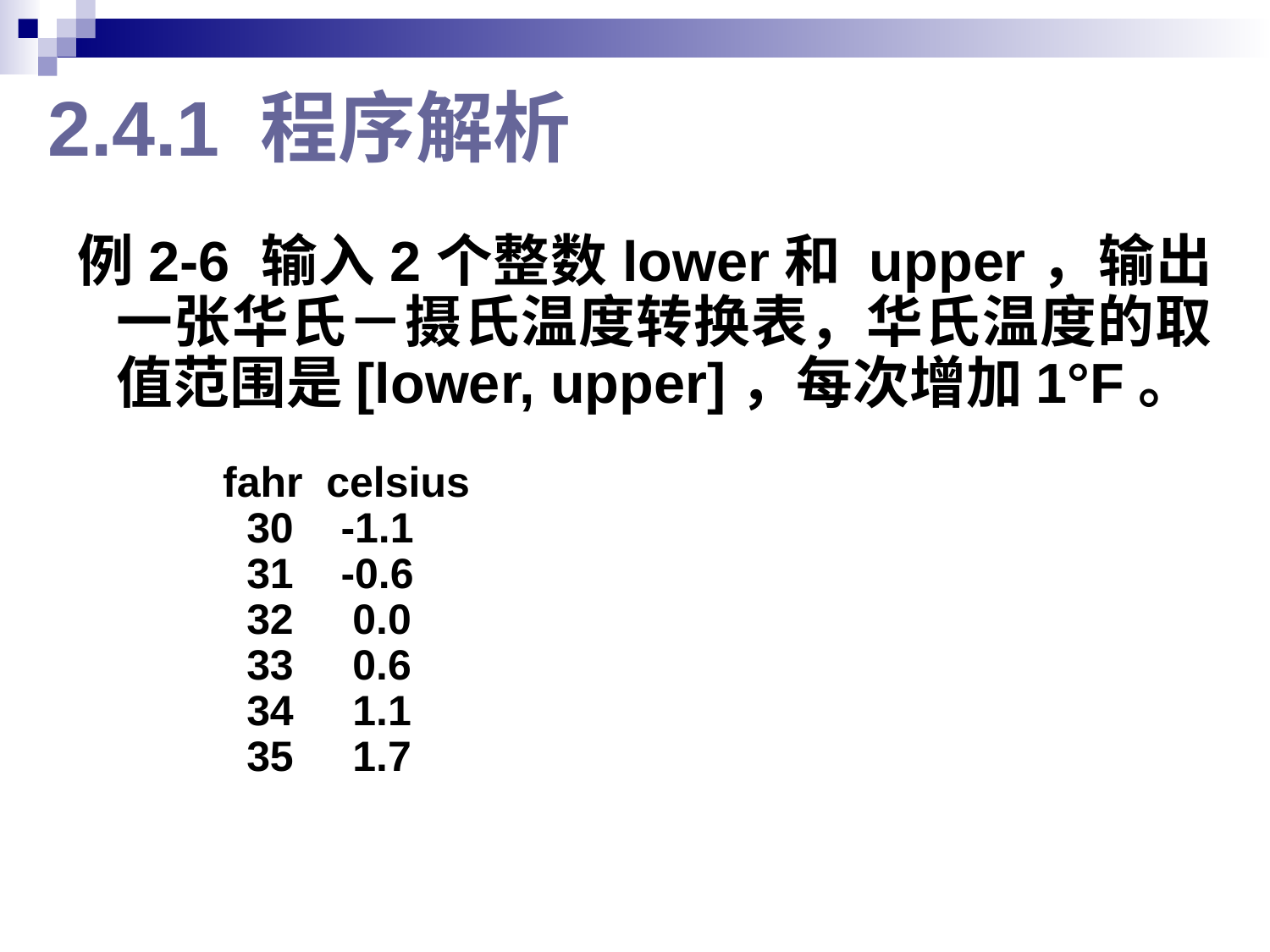

# 2.4.1 程序解析
例2-6 输入2个整数lower和 upper，输出一张华氏－摄氏温度转换表，华氏温度的取值范围是[lower, upper]，每次增加1°F。

fahr  celsius
  30    -1.1
  31    -0.6
  32     0.0
  33     0.6
  34     1.1
  35     1.7